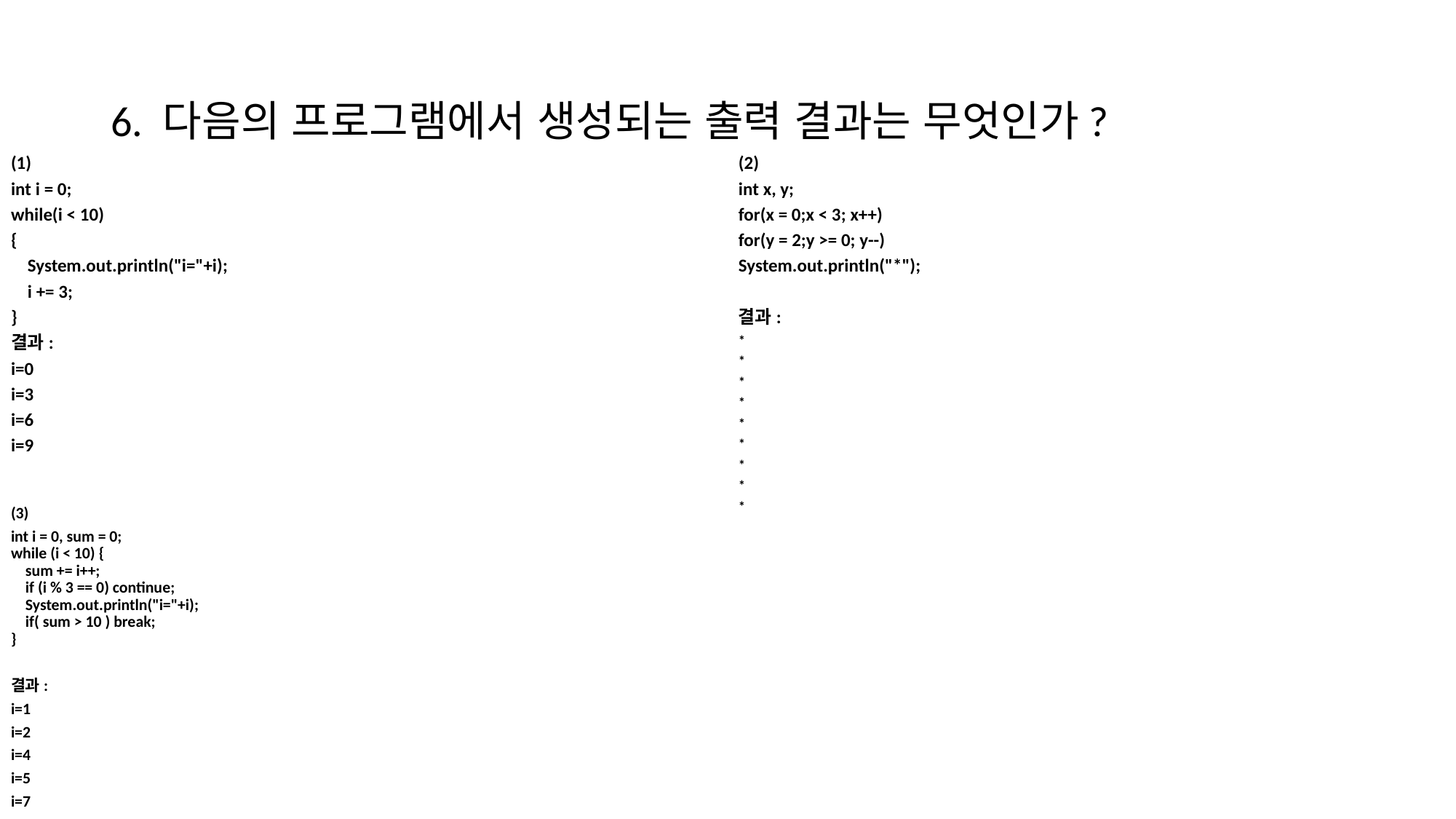

# 6. 다음의 프로그램에서 생성되는 출력 결과는 무엇인가?
(2)
int x, y;
for(x = 0;x < 3; x++)
for(y = 2;y >= 0; y--)
System.out.println("*");

결과:
*
*
*
*
*
*
*
*
*
(1)
int i = 0;
while(i < 10)
{
    System.out.println("i="+i);
    i += 3;
}
결과:
i=0
i=3
i=6
i=9
(3)
int i = 0, sum = 0;
while (i < 10) {
    sum += i++;
    if (i % 3 == 0) continue;
    System.out.println("i="+i);
    if( sum > 10 ) break;
}

결과:
i=1
i=2
i=4
i=5
i=7